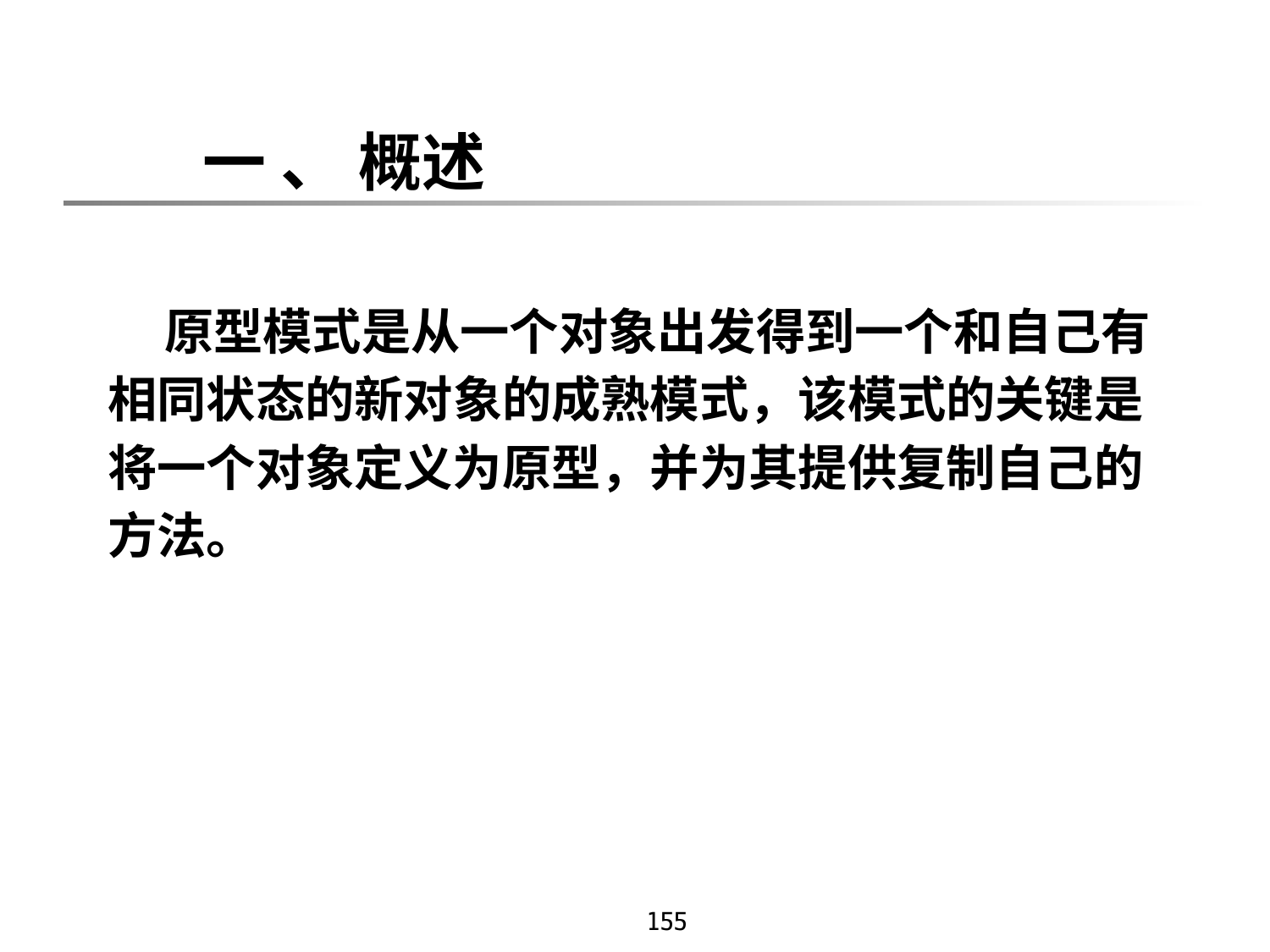

一 、 概述

    原型模式是从一个对象出发得到一个和自己有相同状态的新对象的成熟模式，该模式的关键是将一个对象定义为原型，并为其提供复制自己的方法。

155